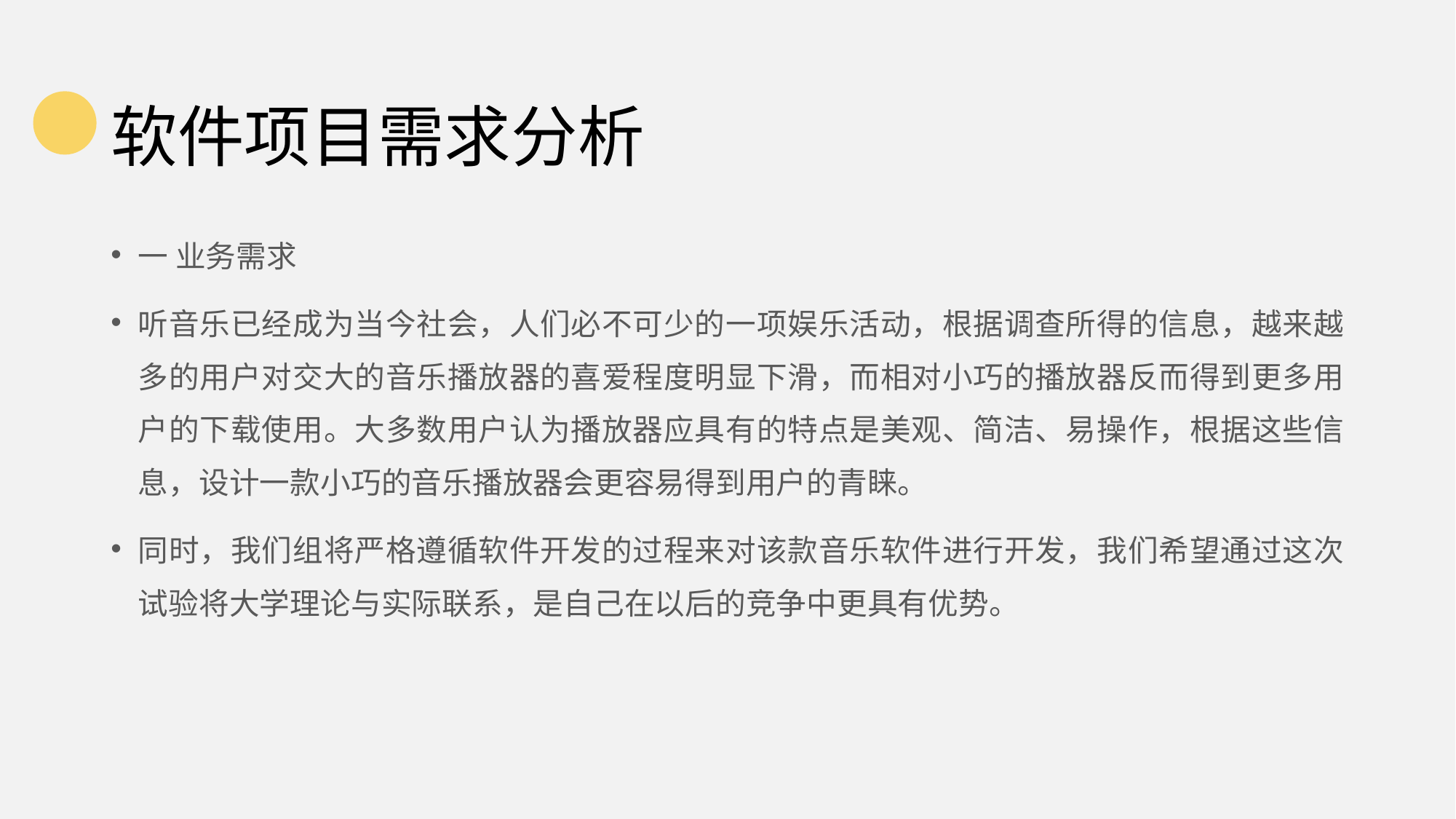

# 软件项目需求分析
一 业务需求
听音乐已经成为当今社会，人们必不可少的一项娱乐活动，根据调查所得的信息，越来越多的用户对交大的音乐播放器的喜爱程度明显下滑，而相对小巧的播放器反而得到更多用户的下载使用。大多数用户认为播放器应具有的特点是美观、简洁、易操作，根据这些信息，设计一款小巧的音乐播放器会更容易得到用户的青睐。
同时，我们组将严格遵循软件开发的过程来对该款音乐软件进行开发，我们希望通过这次试验将大学理论与实际联系，是自己在以后的竞争中更具有优势。